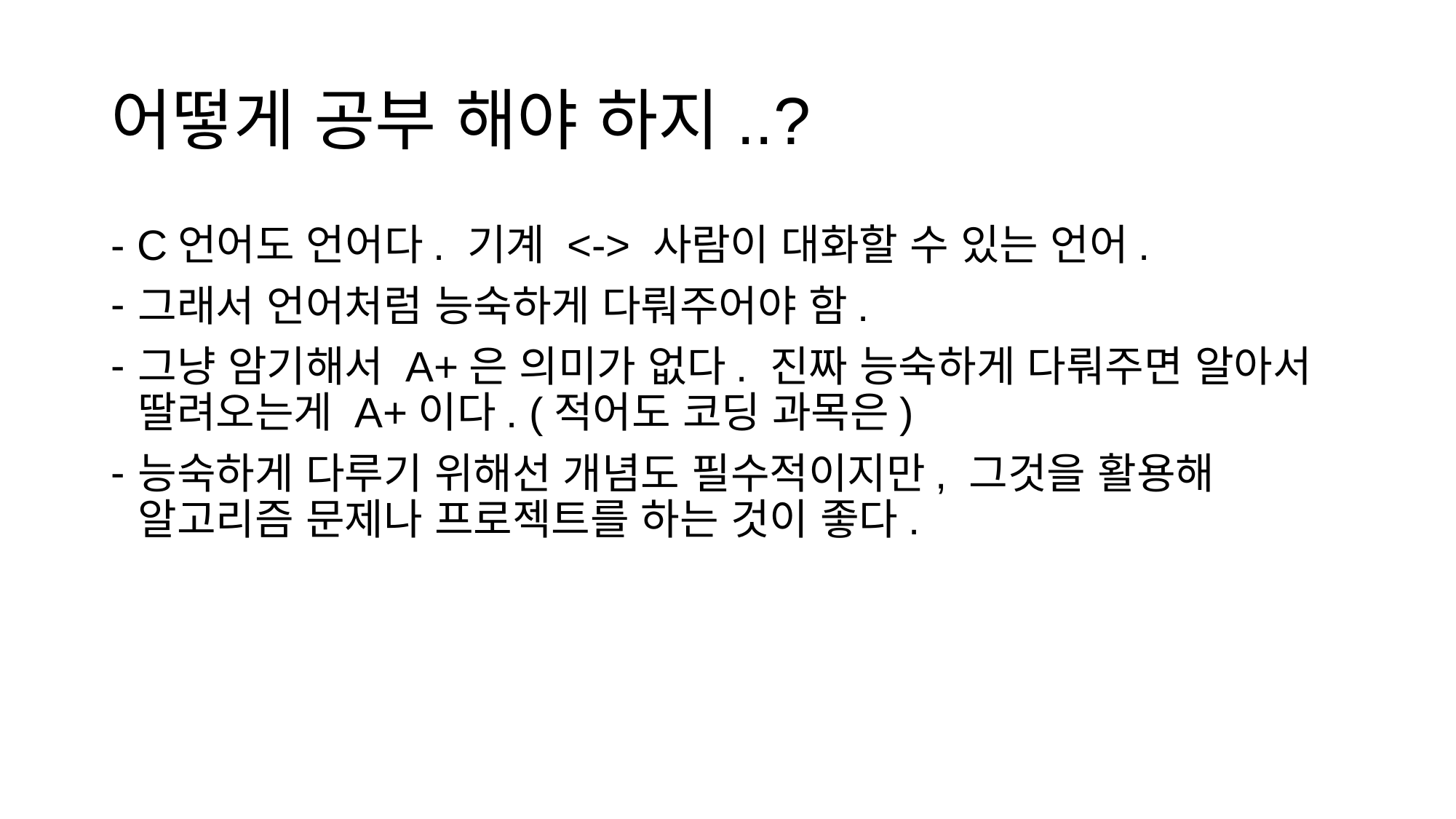

# 어떻게 공부 해야 하지..?
- C언어도 언어다. 기계 <-> 사람이 대화할 수 있는 언어.
그래서 언어처럼 능숙하게 다뤄주어야 함.
그냥 암기해서 A+은 의미가 없다. 진짜 능숙하게 다뤄주면 알아서 딸려오는게 A+이다. (적어도 코딩 과목은)
능숙하게 다루기 위해선 개념도 필수적이지만, 그것을 활용해 알고리즘 문제나 프로젝트를 하는 것이 좋다.